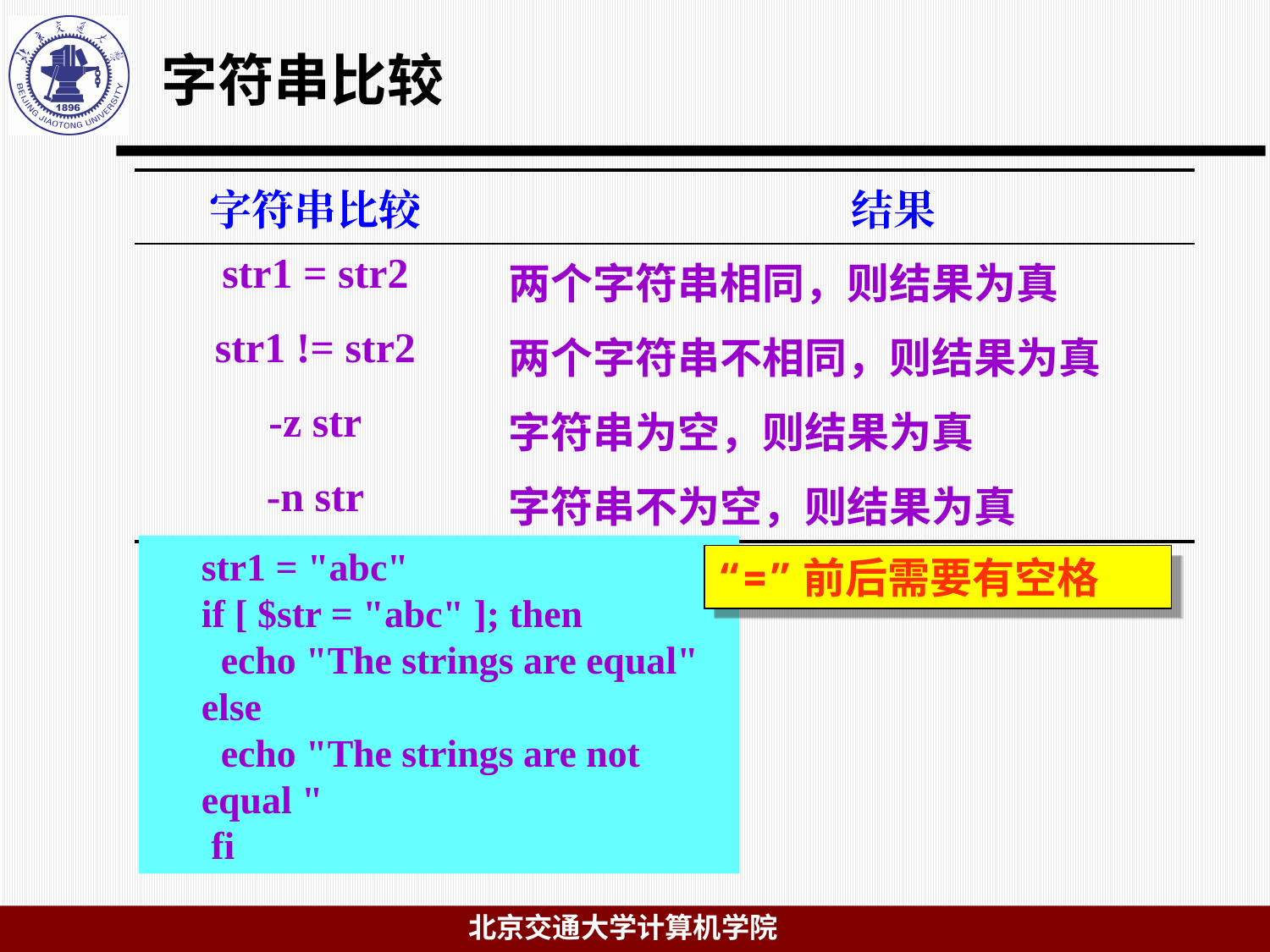

# 字符串比较
| 字符串比较 | 结果 |
| --- | --- |
| str1 = str2 | 两个字符串相同，则结果为真 |
| str1 != str2 | 两个字符串不相同，则结果为真 |
| -z str | 字符串为空，则结果为真 |
| -n str | 字符串不为空，则结果为真 |
str1 = "abc"
if [ $str = "abc" ]; then
  echo "The strings are equal"
else
  echo "The strings are not equal "
 fi
“=”前后需要有空格